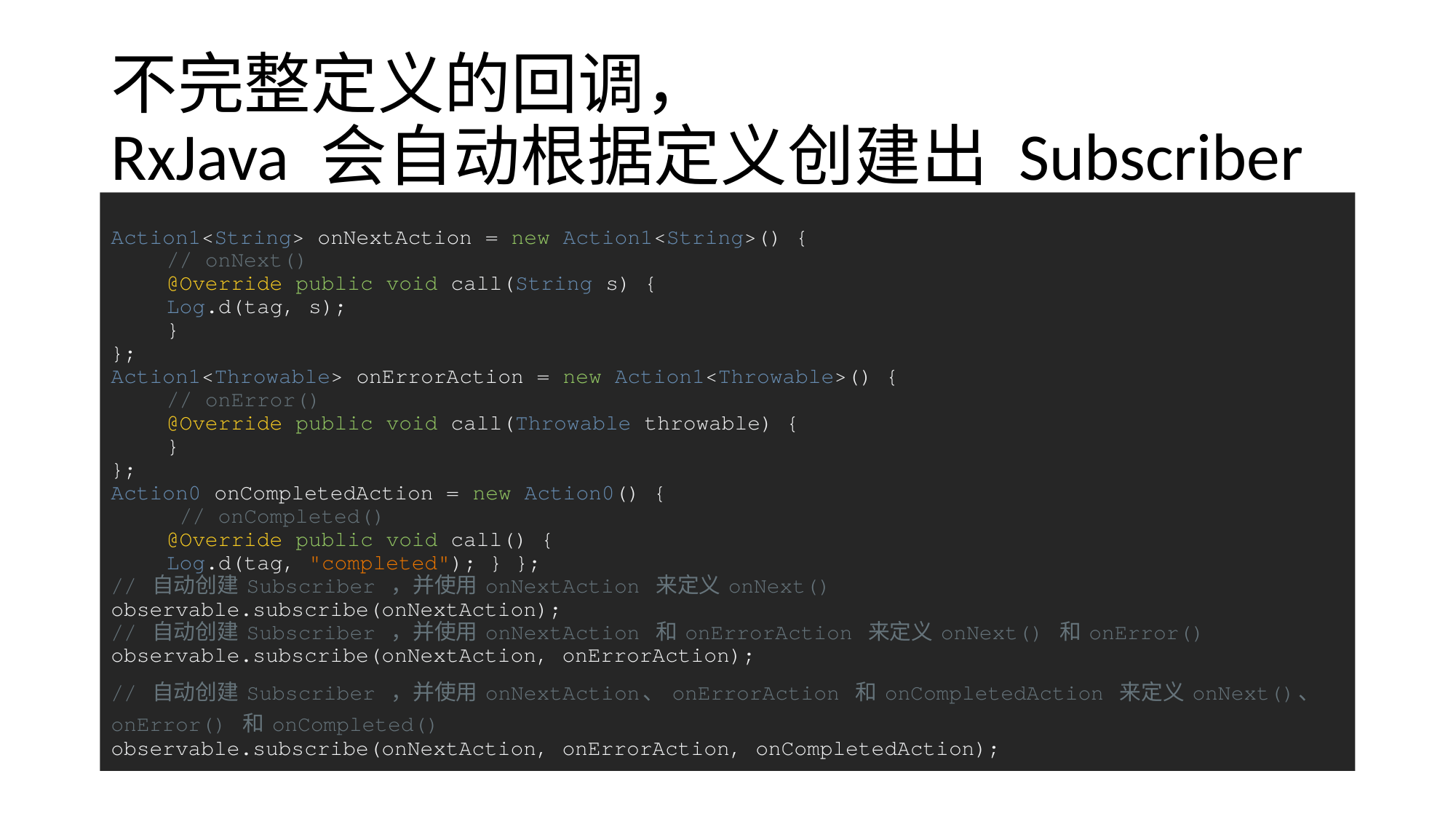

# 不完整定义的回调， RxJava 会自动根据定义创建出 Subscriber

Action1<String> onNextAction = new Action1<String>() {
	// onNext()
	@Override public void call(String s) {
		Log.d(tag, s);
	}
};
Action1<Throwable> onErrorAction = new Action1<Throwable>() {
	// onError()
	@Override public void call(Throwable throwable) {
	}
};
Action0 onCompletedAction = new Action0() {
	 // onCompleted()
	@Override public void call() {
	Log.d(tag, "completed"); } };
// 自动创建 Subscriber ，并使用 onNextAction 来定义 onNext()
observable.subscribe(onNextAction);
// 自动创建 Subscriber ，并使用 onNextAction 和 onErrorAction 来定义 onNext() 和 onError()
observable.subscribe(onNextAction, onErrorAction);
// 自动创建 Subscriber ，并使用 onNextAction、 onErrorAction 和 onCompletedAction 来定义 onNext()、 onError() 和 onCompleted()
observable.subscribe(onNextAction, onErrorAction, onCompletedAction);